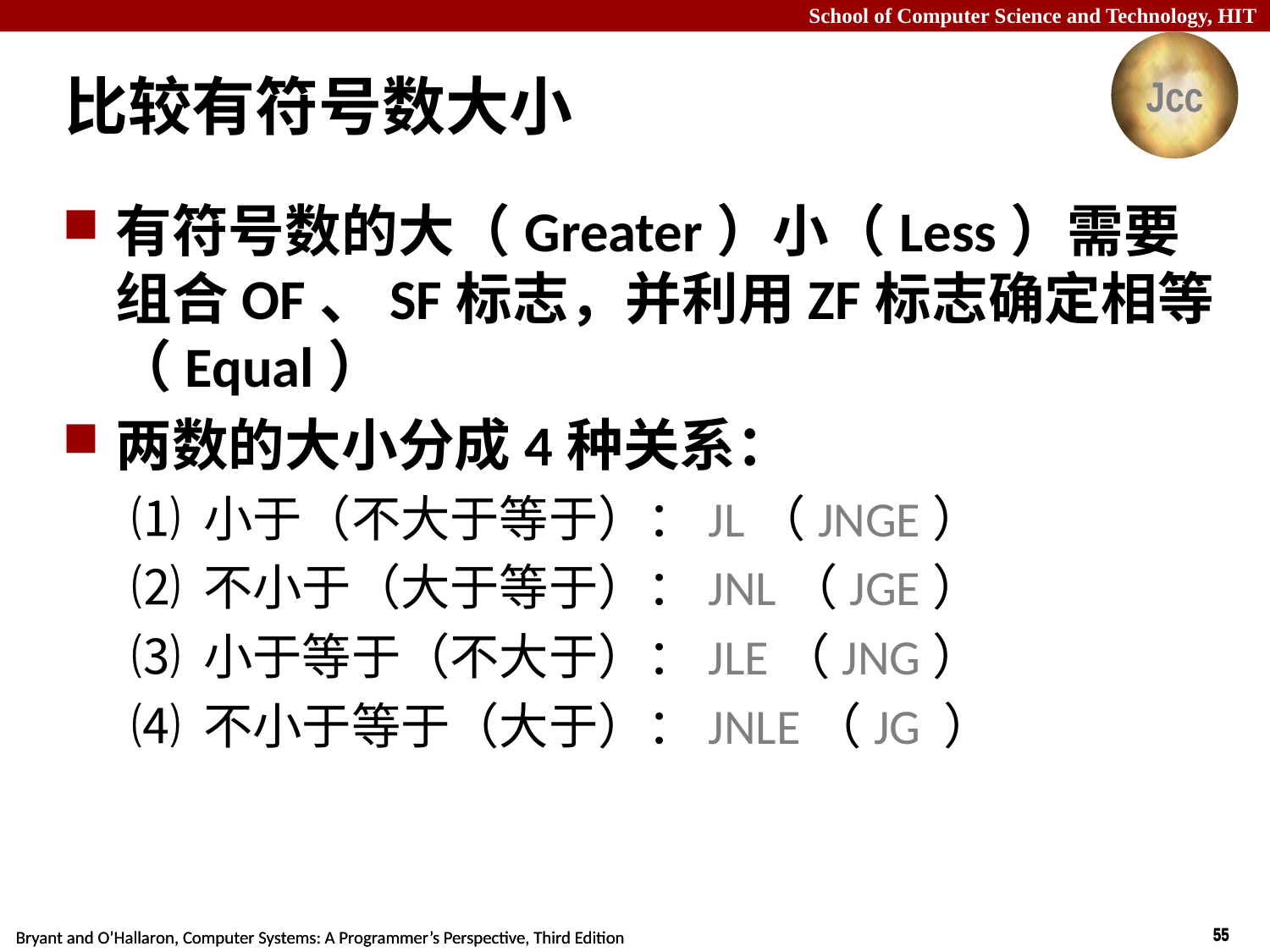

Jcc
# 比较有符号数大小
有符号数的大（Greater）小（Less）需要组合OF、SF标志，并利用ZF标志确定相等（Equal）
两数的大小分成4种关系：
⑴ 小于（不大于等于）：JL（JNGE）
⑵ 不小于（大于等于）：JNL（JGE）
⑶ 小于等于（不大于）：JLE（JNG）
⑷ 不小于等于（大于）：JNLE（JG ）